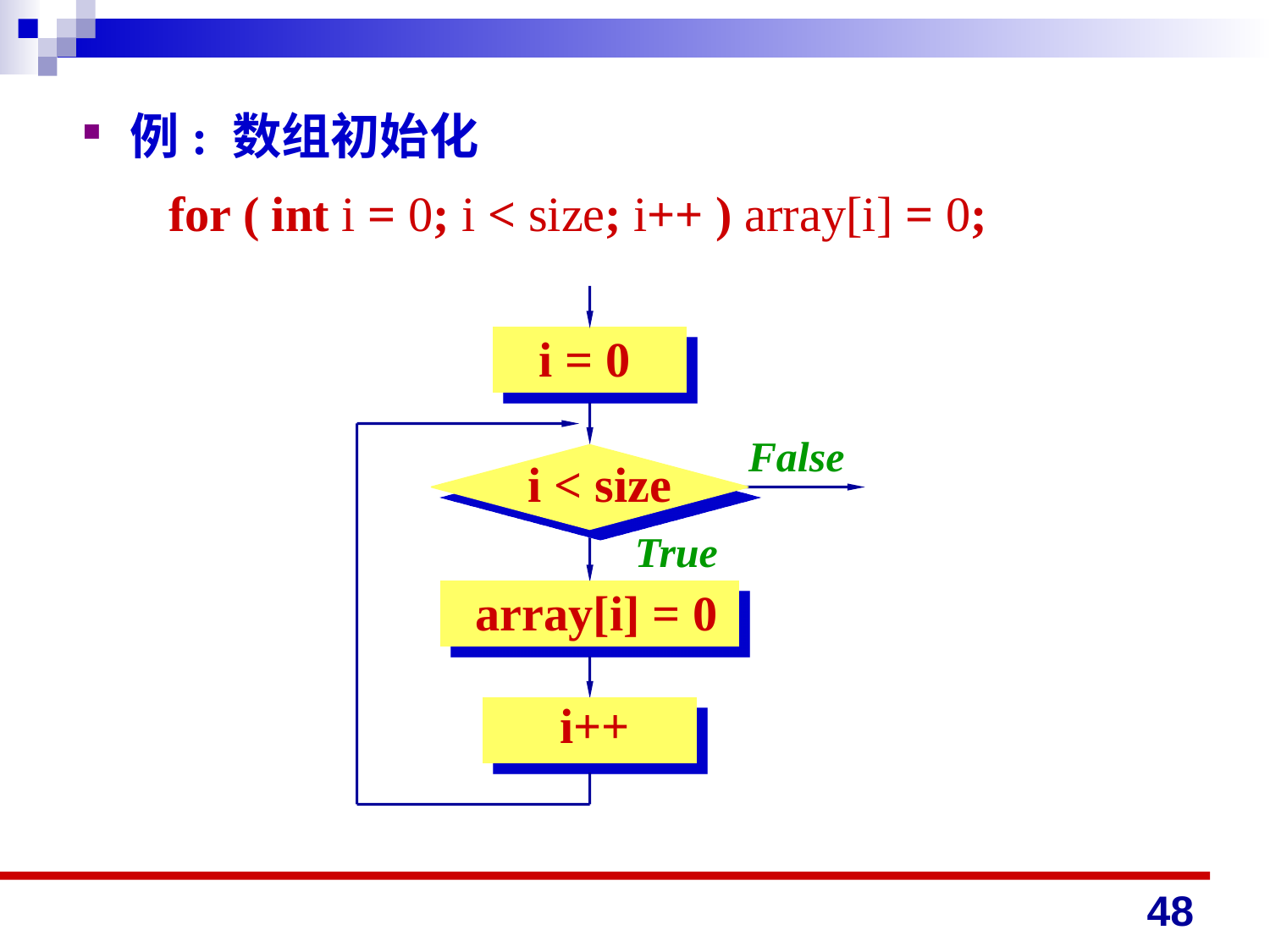

例: 数组初始化
       for ( int i = 0; i < size; i++ ) array[i] = 0;

i = 0

False

i < size

True

array[i] = 0

i++

48